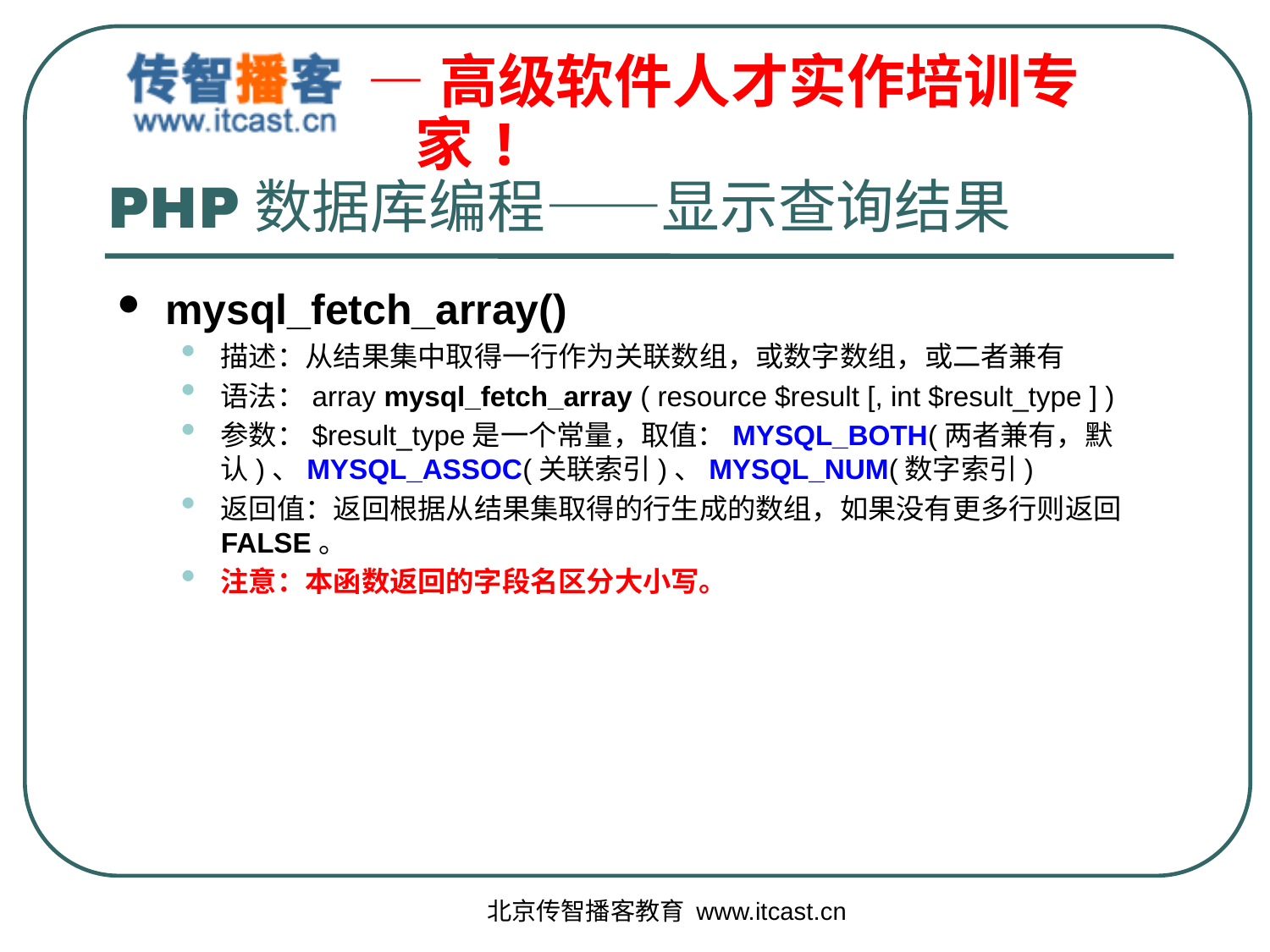

# PHP数据库编程——显示查询结果
mysql_fetch_array()
描述：从结果集中取得一行作为关联数组，或数字数组，或二者兼有
语法：array mysql_fetch_array ( resource $result [, int $result_type ] )
参数：$result_type是一个常量，取值：MYSQL_BOTH(两者兼有，默认)、MYSQL_ASSOC(关联索引)、MYSQL_NUM(数字索引)
返回值：返回根据从结果集取得的行生成的数组，如果没有更多行则返回 FALSE。
注意：本函数返回的字段名区分大小写。